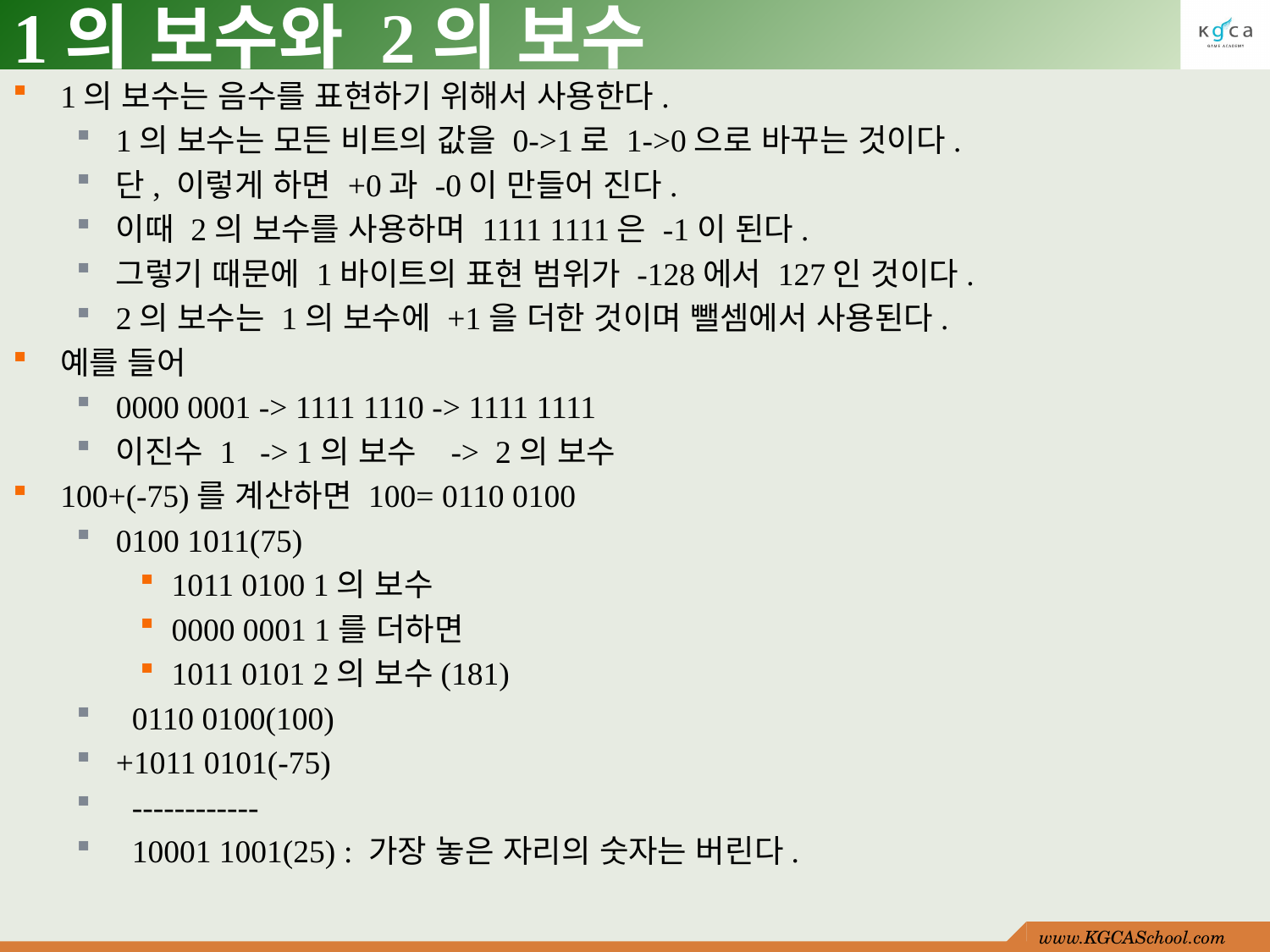

# 1의 보수와 2의 보수
1의 보수는 음수를 표현하기 위해서 사용한다.
1의 보수는 모든 비트의 값을 0->1로 1->0으로 바꾸는 것이다.
단, 이렇게 하면 +0과 -0이 만들어 진다.
이때 2의 보수를 사용하며 1111 1111은 -1이 된다.
그렇기 때문에 1바이트의 표현 범위가 -128에서 127인 것이다.
2의 보수는 1의 보수에 +1을 더한 것이며 뺄셈에서 사용된다.
예를 들어
0000 0001 -> 1111 1110 -> 1111 1111
이진수 1   -> 1의 보수   ->  2의 보수
100+(-75)를 계산하면 100= 0110 0100
0100 1011(75)
1011 0100 1의 보수
0000 0001 1를 더하면
1011 0101 2의 보수(181)
  0110 0100(100)
+1011 0101(-75)
  ------------
  10001 1001(25) : 가장 놓은 자리의 숫자는 버린다.